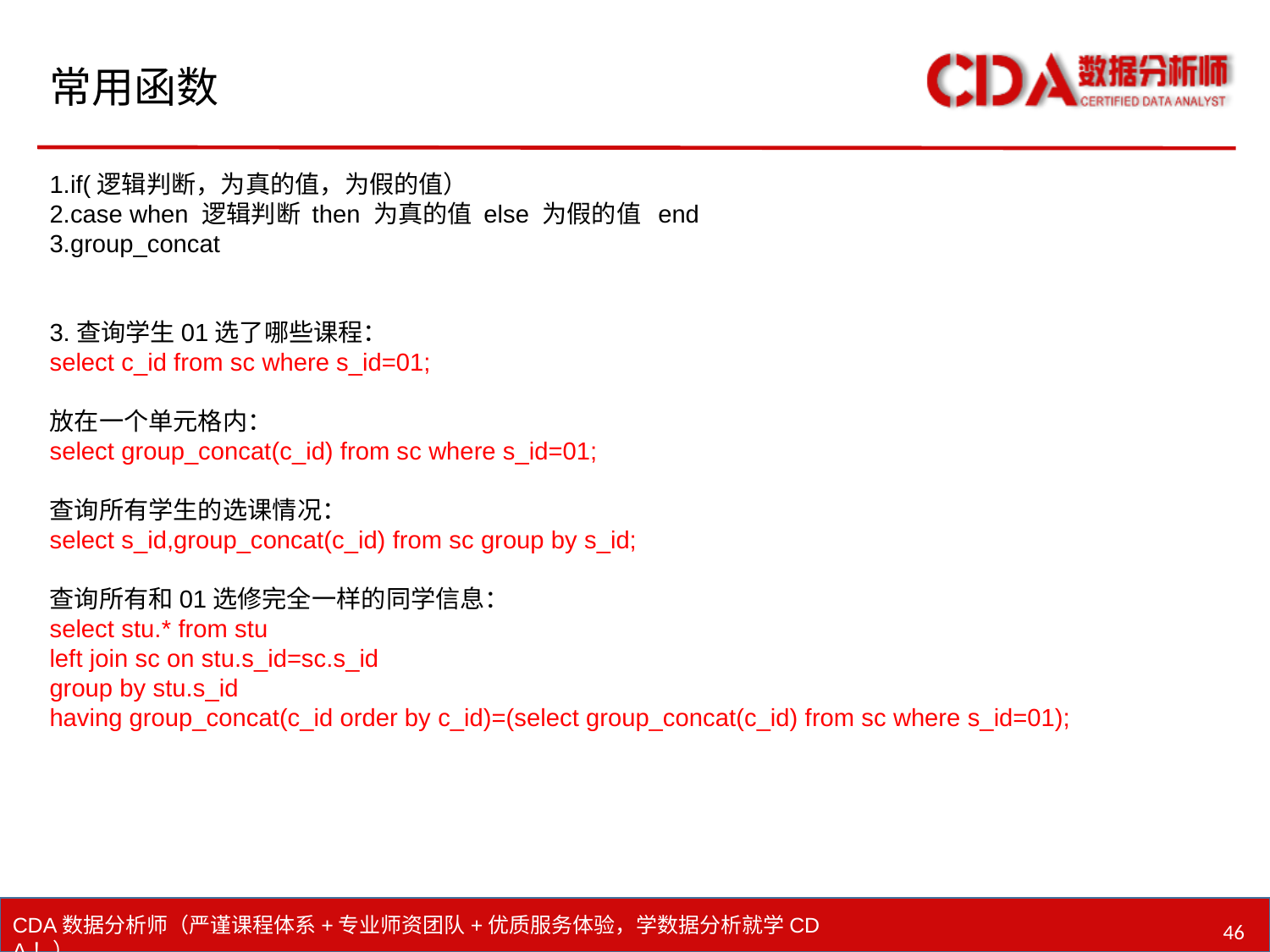

# 常用函数
1.if(逻辑判断，为真的值，为假的值）
2.case when 逻辑判断 then 为真的值 else 为假的值  end
3.group_concat

3.查询学生01选了哪些课程：
select c_id from sc where s_id=01;

放在一个单元格内：
select group_concat(c_id) from sc where s_id=01;

查询所有学生的选课情况：
select s_id,group_concat(c_id) from sc group by s_id;

查询所有和01选修完全一样的同学信息：
select stu.* from stu
left join sc on stu.s_id=sc.s_id
group by stu.s_id
having group_concat(c_id order by c_id)=(select group_concat(c_id) from sc where s_id=01);

46